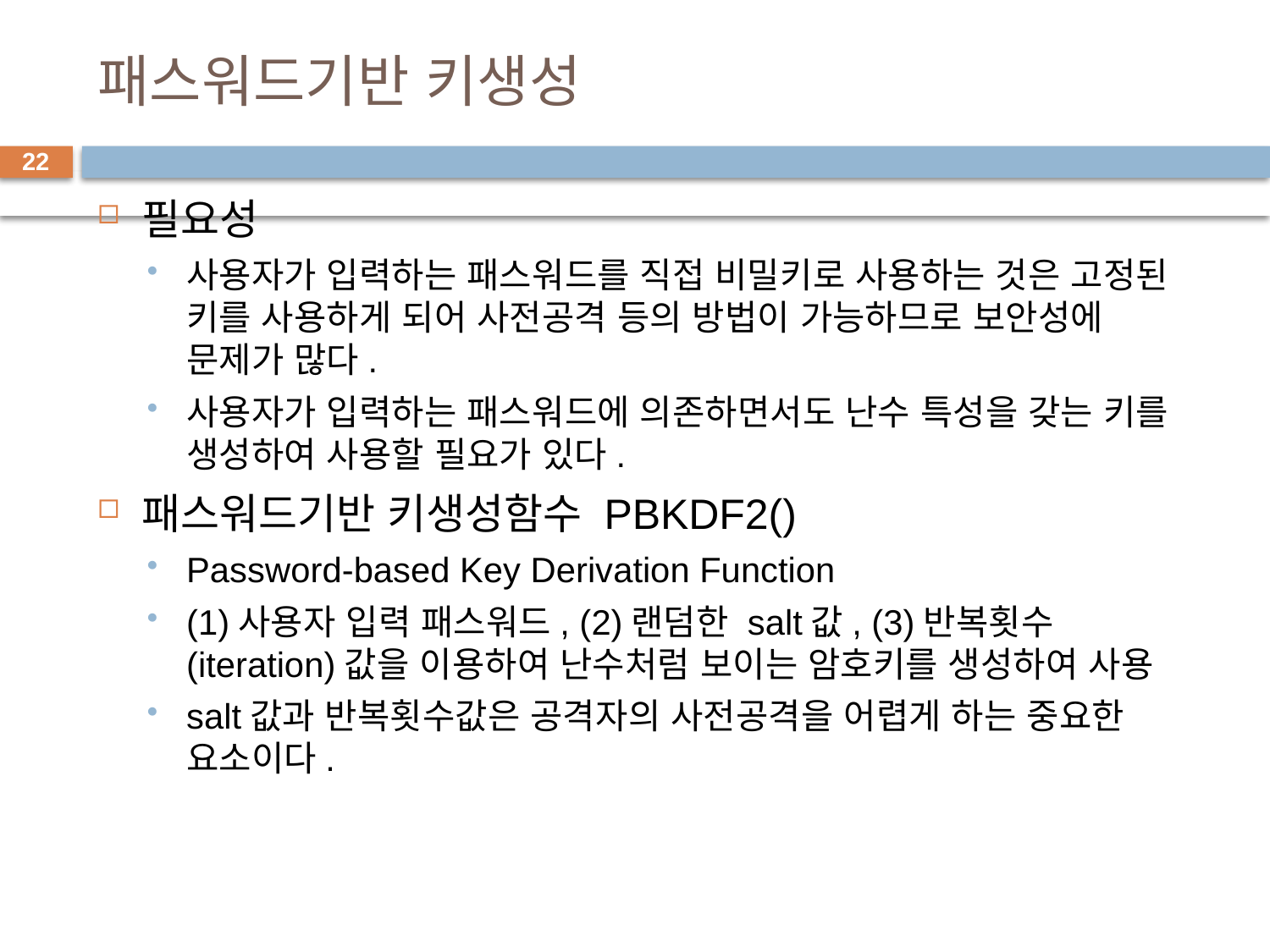

# 패스워드기반 키생성
22
필요성
사용자가 입력하는 패스워드를 직접 비밀키로 사용하는 것은 고정된 키를 사용하게 되어 사전공격 등의 방법이 가능하므로 보안성에 문제가 많다.
사용자가 입력하는 패스워드에 의존하면서도 난수 특성을 갖는 키를 생성하여 사용할 필요가 있다.
패스워드기반 키생성함수 PBKDF2()
Password-based Key Derivation Function
(1)사용자 입력 패스워드, (2)랜덤한 salt값, (3)반복횟수(iteration)값을 이용하여 난수처럼 보이는 암호키를 생성하여 사용
salt값과 반복횟수값은 공격자의 사전공격을 어렵게 하는 중요한 요소이다.